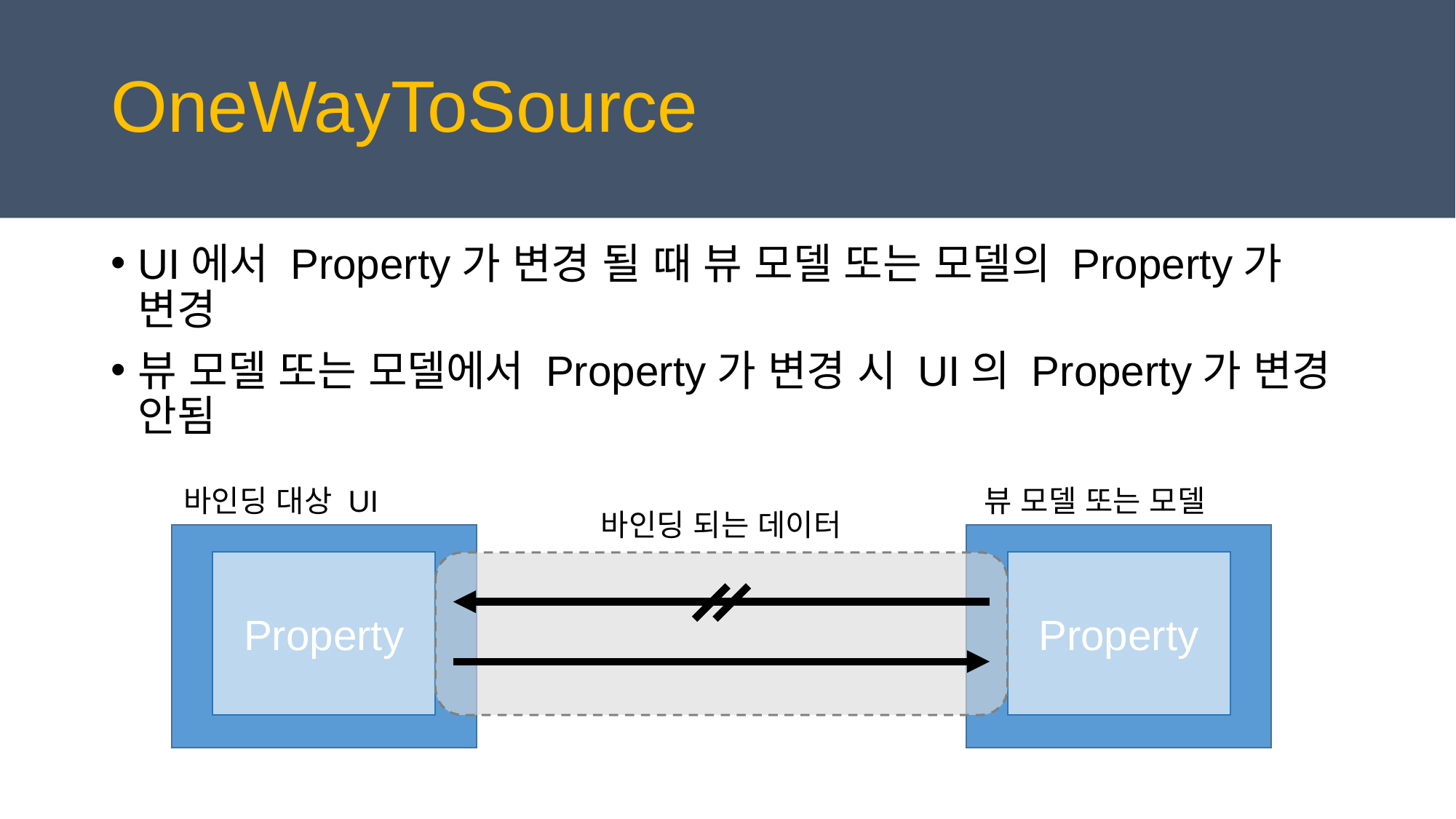

OneWayToSource
UI에서 Property가 변경 될 때 뷰 모델 또는 모델의 Property가 변경
뷰 모델 또는 모델에서 Property가 변경 시 UI의 Property가 변경 안됨
바인딩 대상 UI

Property
뷰 모델 또는 모델

Property
바인딩 되는 데이터